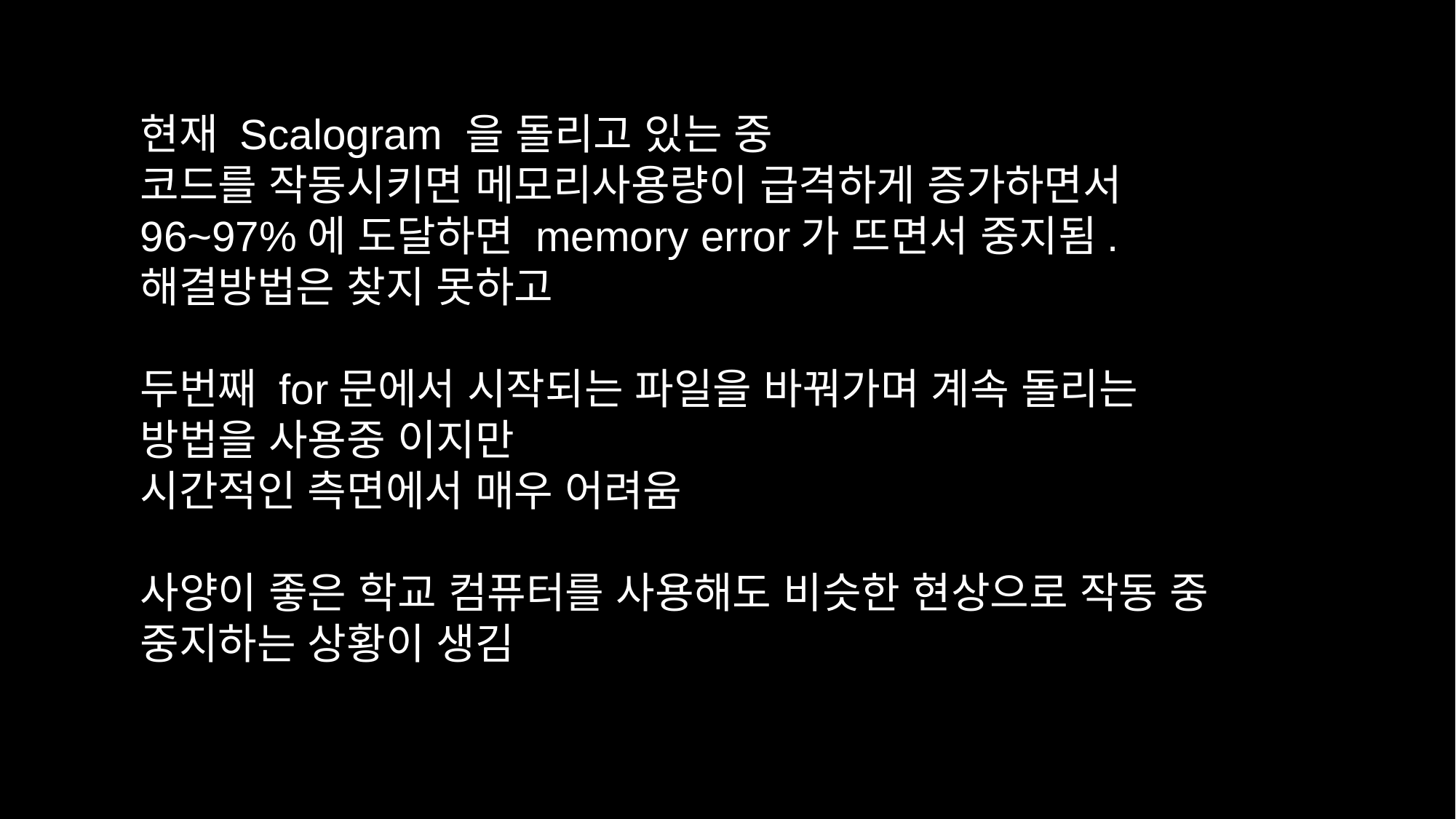

현재 Scalogram 을 돌리고 있는 중
코드를 작동시키면 메모리사용량이 급격하게 증가하면서
96~97%에 도달하면 memory error가 뜨면서 중지됨.
해결방법은 찾지 못하고

두번째 for문에서 시작되는 파일을 바꿔가며 계속 돌리는 방법을 사용중 이지만
시간적인 측면에서 매우 어려움

사양이 좋은 학교 컴퓨터를 사용해도 비슷한 현상으로 작동 중 중지하는 상황이 생김